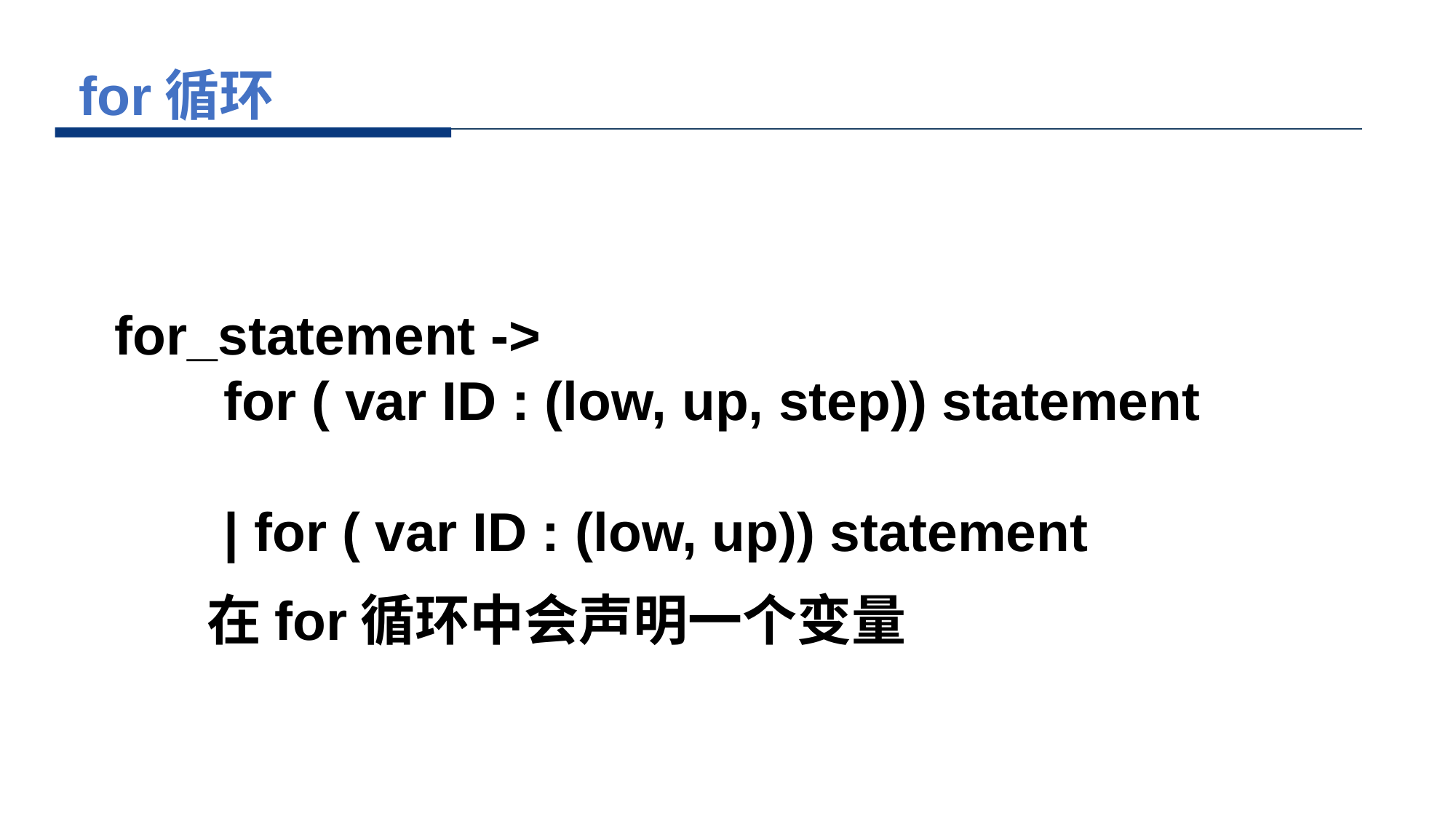

for循环

for_statement ->
for ( var ID : (low, up, step)) statement
| for ( var ID : (low, up)) statement
在for循环中会声明一个变量